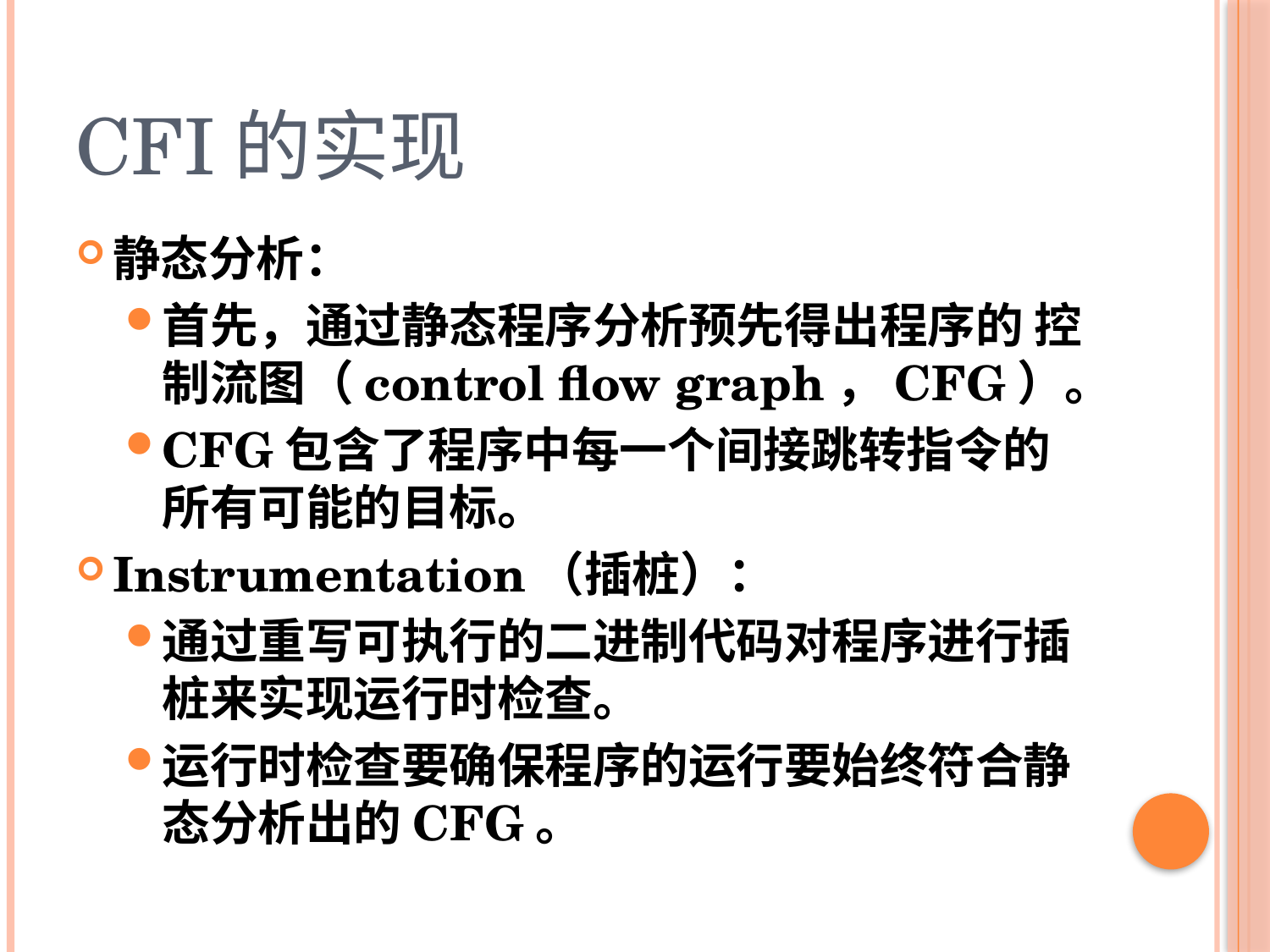

# CFI的实现
静态分析：
首先，通过静态程序分析预先得出程序的 控制流图（control flow graph，CFG）。
CFG包含了程序中每一个间接跳转指令的所有可能的目标。
Instrumentation（插桩）：
通过重写可执行的二进制代码对程序进行插桩来实现运行时检查。
运行时检查要确保程序的运行要始终符合静态分析出的CFG。